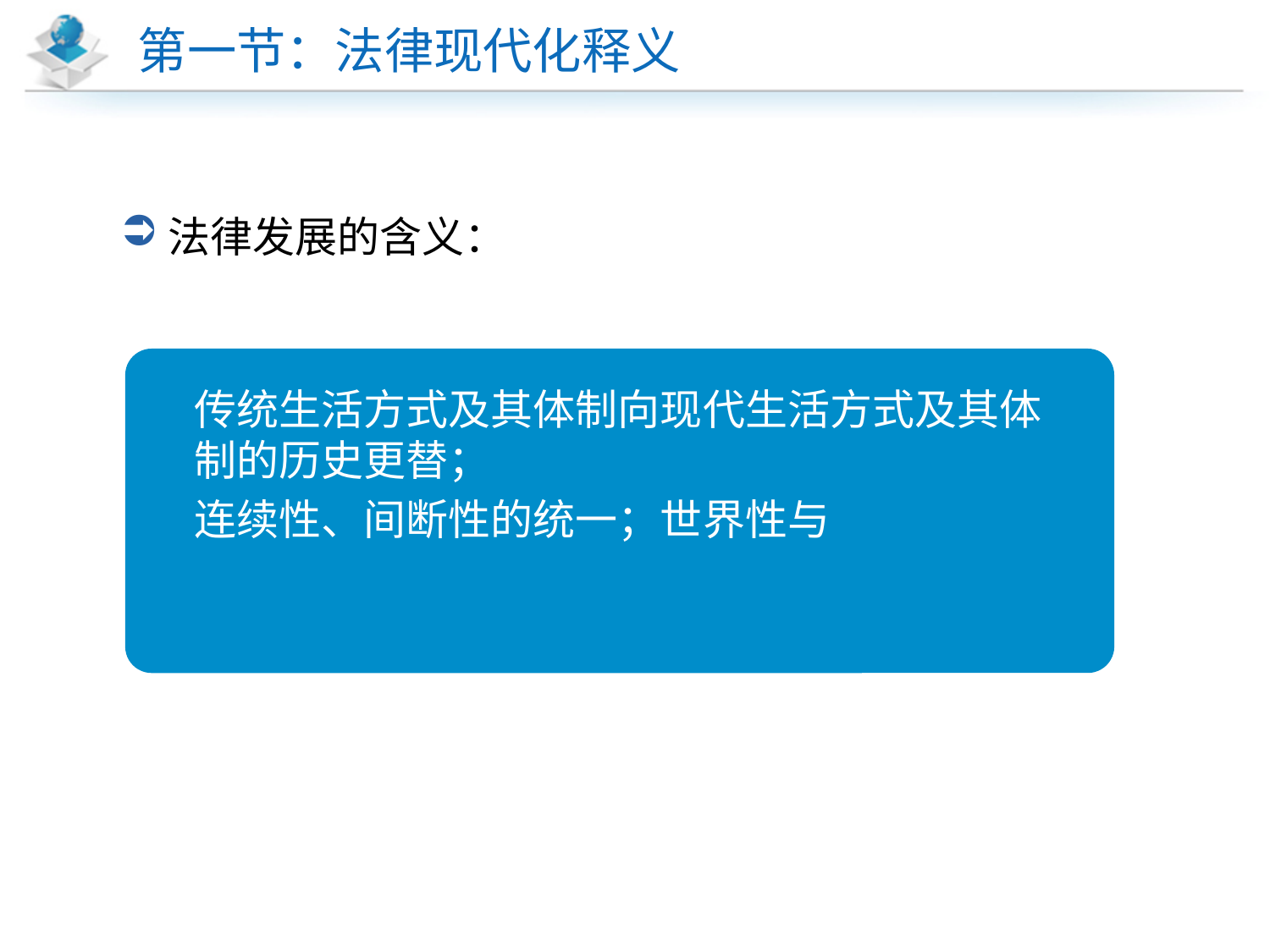

# 第一节：法律现代化释义
法律发展的含义：

传统生活方式及其体制向现代生活方式及其体制的历史更替；
连续性、间断性的统一；世界性与